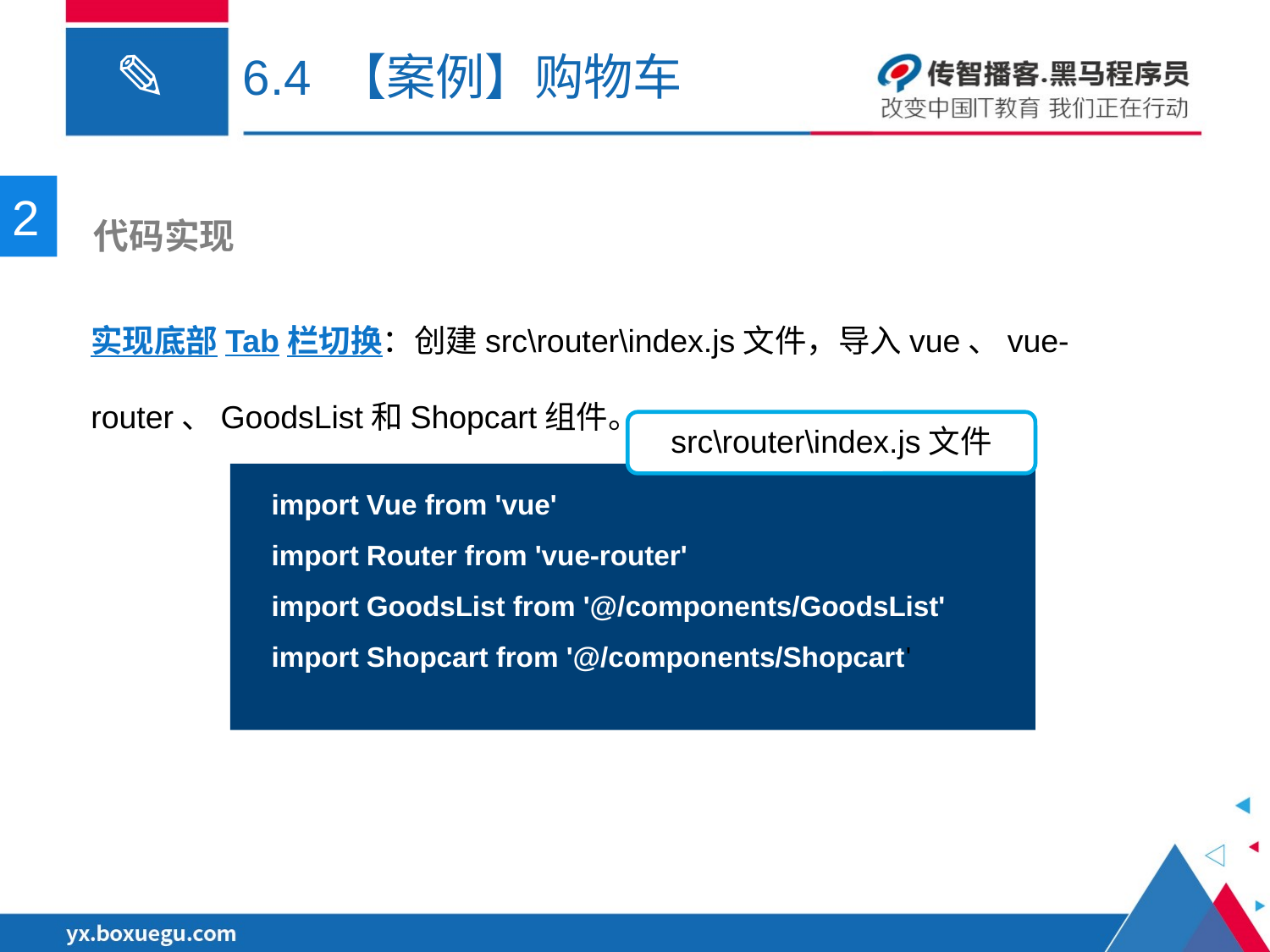

6.4 【案例】购物车

2
  代码实现
实现底部Tab栏切换：创建src\router\index.js文件，导入vue、vue-router、GoodsList和Shopcart组件。
src\router\index.js文件

import Vue from 'vue'
import Router from 'vue-router'
import GoodsList from '@/components/GoodsList'
import Shopcart from '@/components/Shopcart'